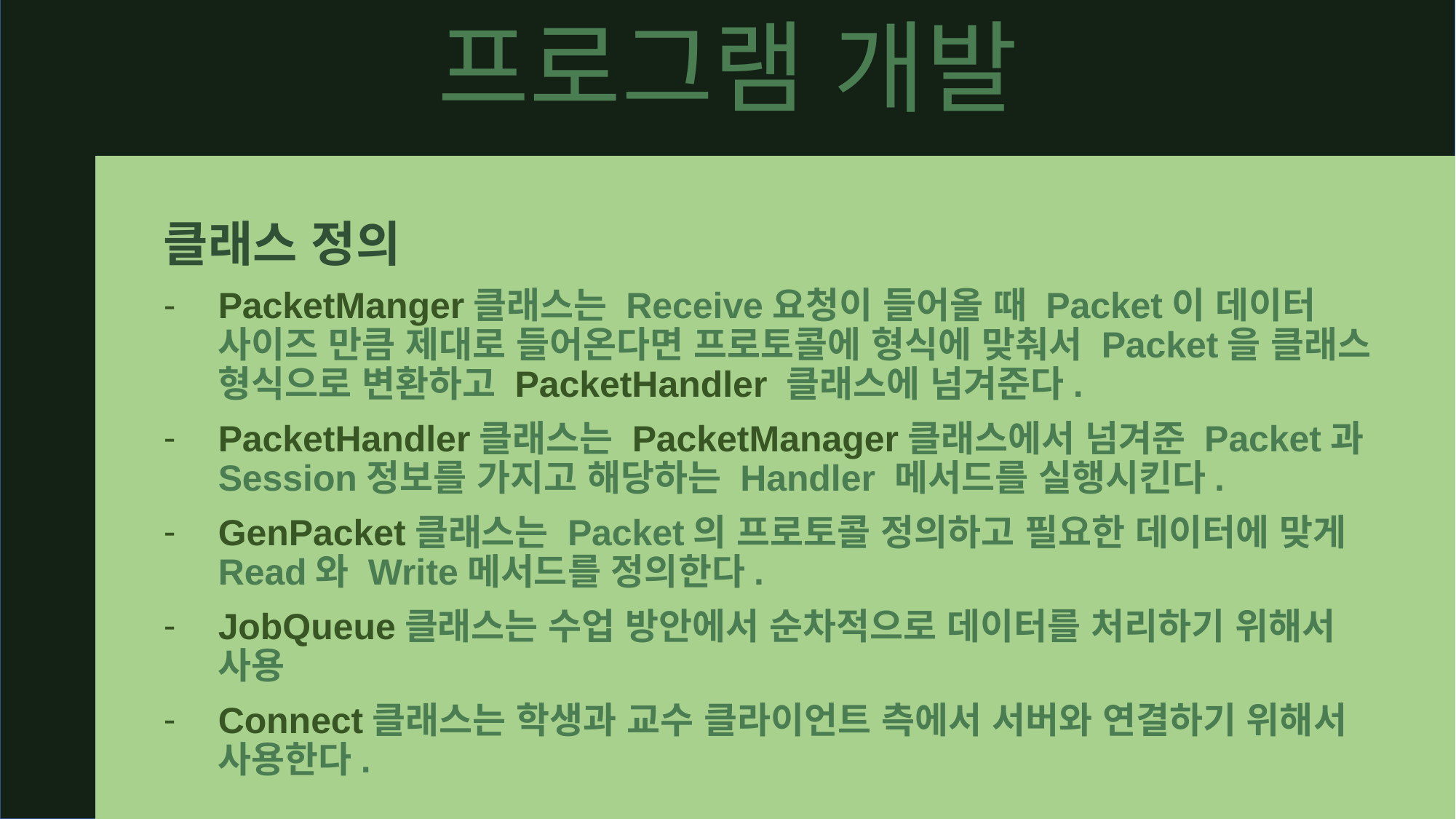

프로그램 개발

클래스 정의
PacketManger클래스는 Receive요청이 들어올 때 Packet이 데이터 사이즈 만큼 제대로 들어온다면 프로토콜에 형식에 맞춰서 Packet을 클래스 형식으로 변환하고 PacketHandler 클래스에 넘겨준다.
PacketHandler클래스는 PacketManager클래스에서 넘겨준 Packet과 Session정보를 가지고 해당하는 Handler 메서드를 실행시킨다.
GenPacket클래스는 Packet의 프로토콜 정의하고 필요한 데이터에 맞게 Read와 Write메서드를 정의한다.
JobQueue클래스는 수업 방안에서 순차적으로 데이터를 처리하기 위해서 사용
Connect클래스는 학생과 교수 클라이언트 측에서 서버와 연결하기 위해서 사용한다.